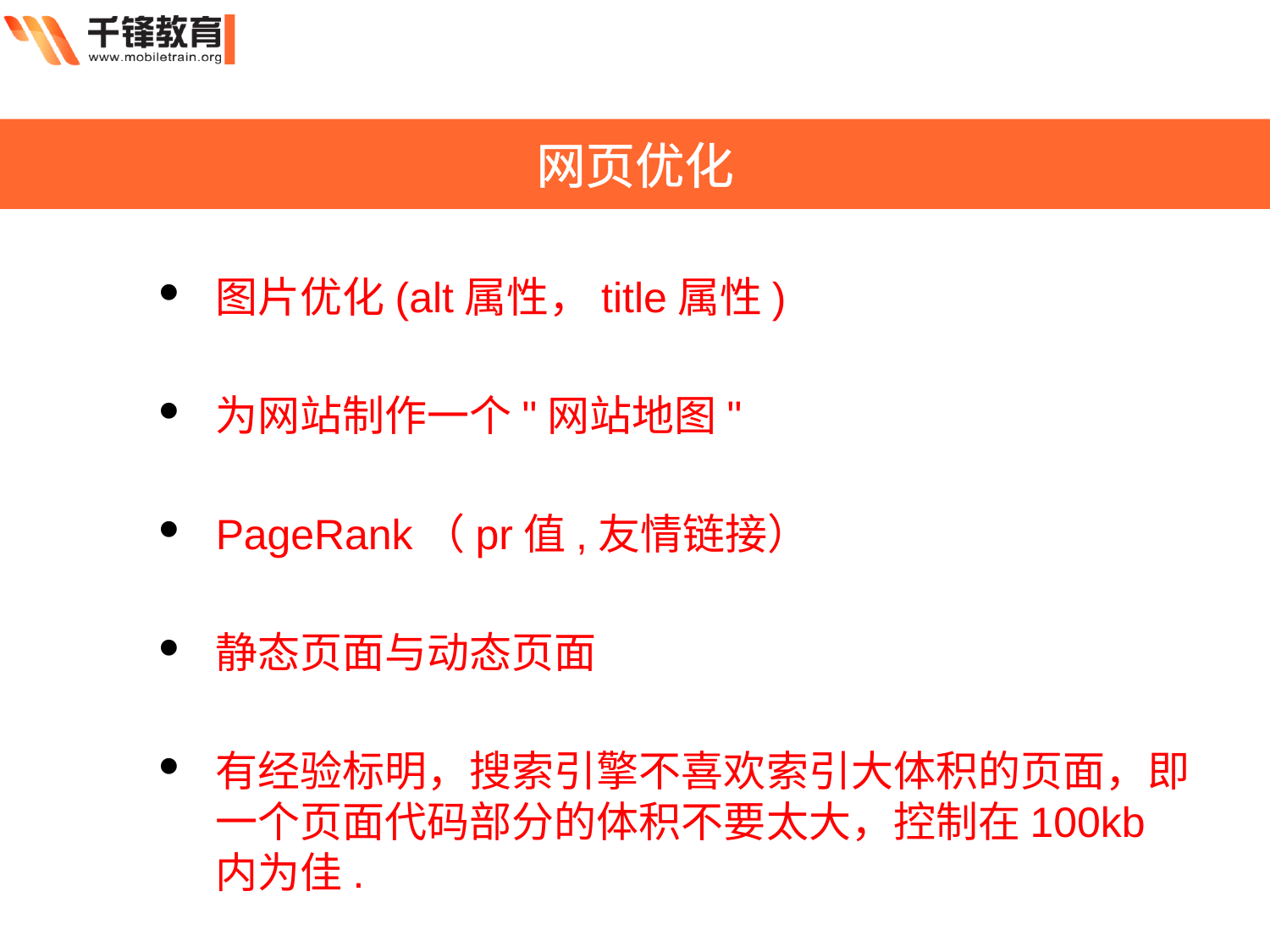

网页优化
图片优化(alt属性，title属性)

为网站制作一个"网站地图"

PageRank（pr值,友情链接）

静态页面与动态页面

有经验标明，搜索引擎不喜欢索引大体积的页面，即一个页面代码部分的体积不要太大，控制在100kb内为佳.